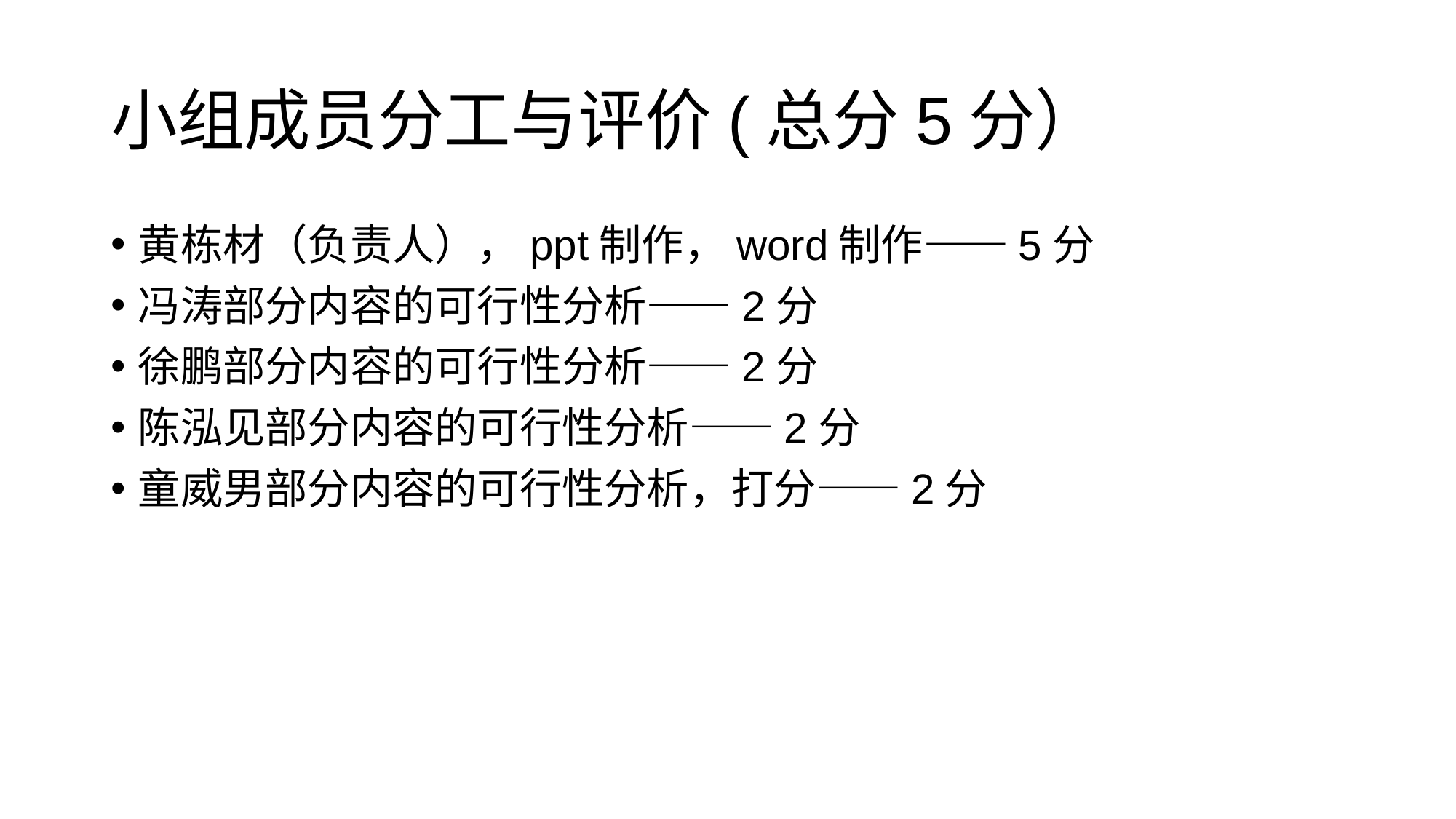

# 小组成员分工与评价(总分5分）
黄栋材（负责人），ppt制作，word制作——5分
冯涛部分内容的可行性分析——2分
徐鹏部分内容的可行性分析——2分
陈泓见部分内容的可行性分析——2分
童威男部分内容的可行性分析，打分——2分